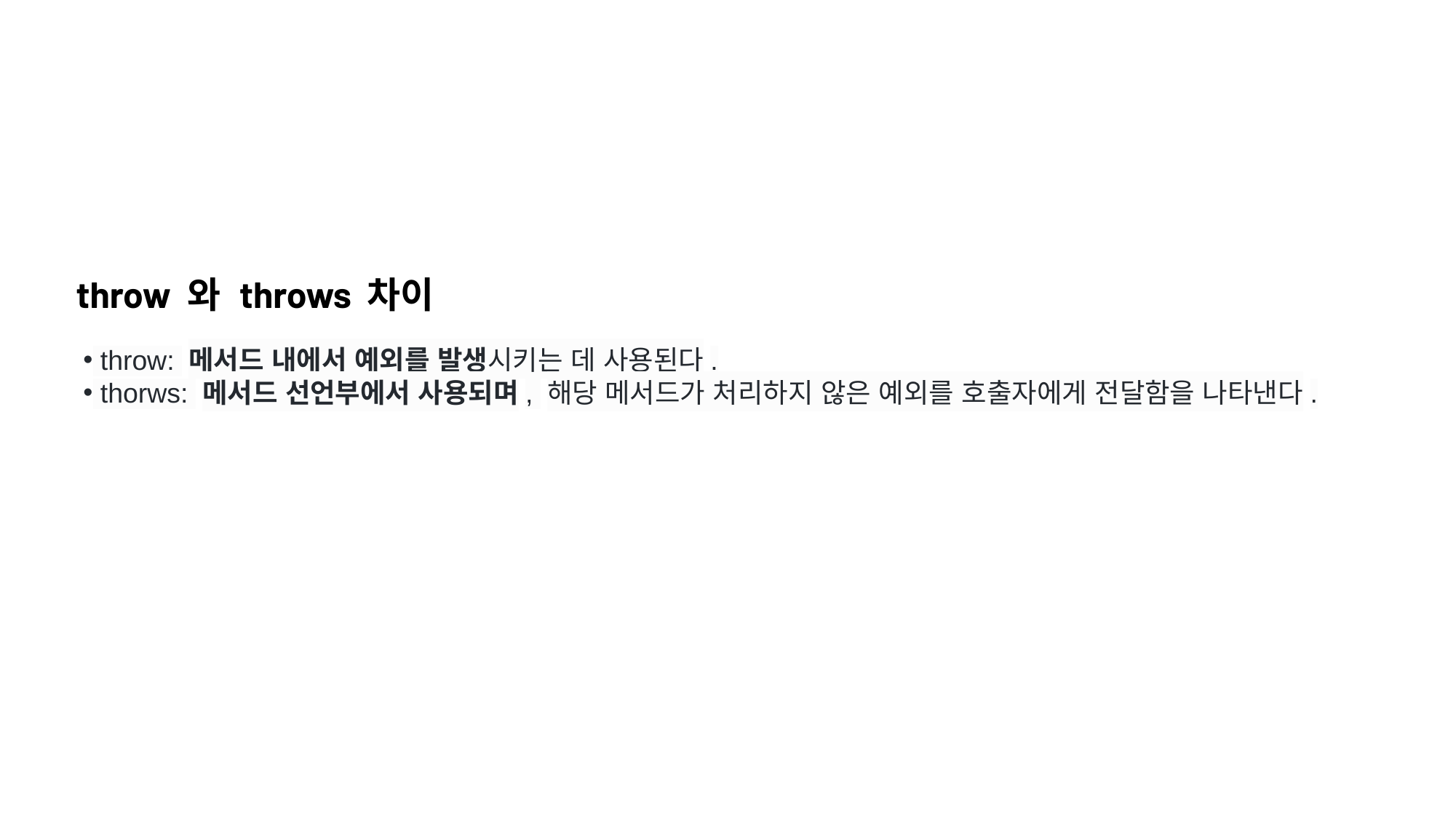

throw 와 throws 차이
 throw: 메서드 내에서 예외를 발생시키는 데 사용된다.
 thorws: 메서드 선언부에서 사용되며, 해당 메서드가 처리하지 않은 예외를 호출자에게 전달함을 나타낸다.